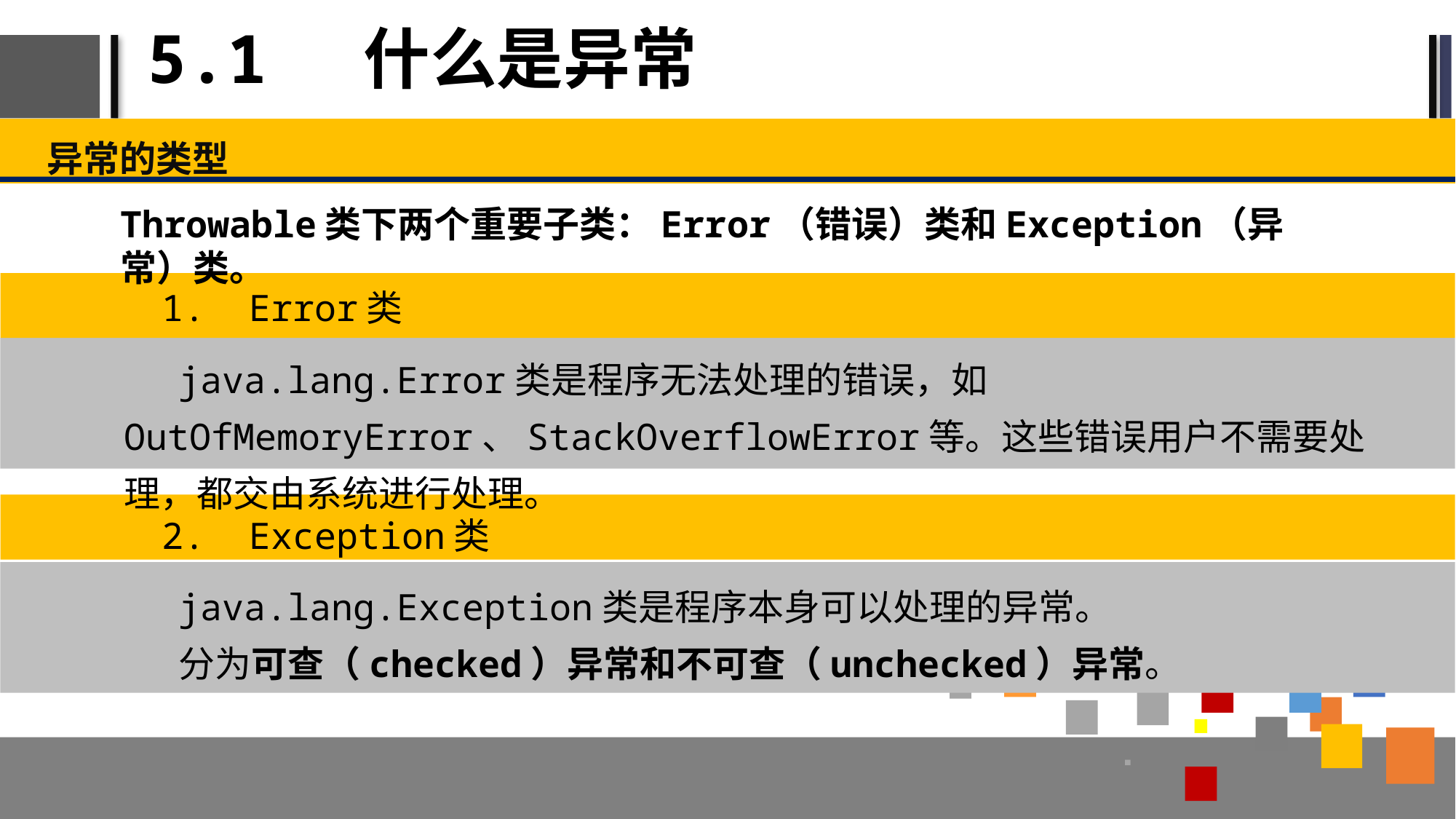

# 5.1  什么是异常

异常的类型

Throwable类下两个重要子类：Error（错误）类和Exception（异常）类。
1.  Error类

java.lang.Error类是程序无法处理的错误，如OutOfMemoryError、StackOverflowError等。这些错误用户不需要处理，都交由系统进行处理。

2.  Exception类

java.lang.Exception类是程序本身可以处理的异常。
分为可查（checked）异常和不可查（unchecked）异常。